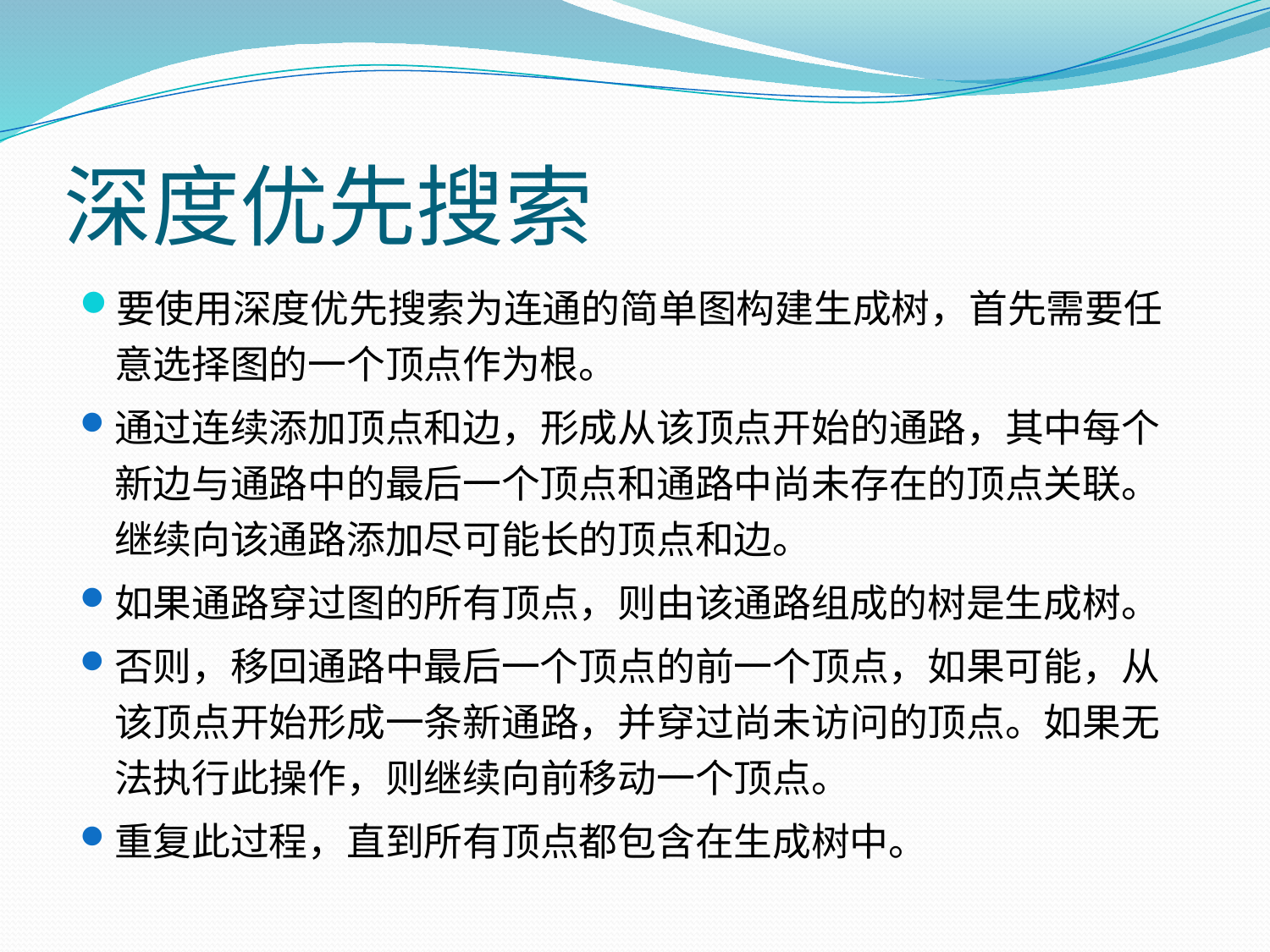

# 深度优先搜索
要使用深度优先搜索为连通的简单图构建生成树，首先需要任意选择图的一个顶点作为根。
通过连续添加顶点和边，形成从该顶点开始的通路，其中每个新边与通路中的最后一个顶点和通路中尚未存在的顶点关联。继续向该通路添加尽可能长的顶点和边。
如果通路穿过图的所有顶点，则由该通路组成的树是生成树。
否则，移回通路中最后一个顶点的前一个顶点，如果可能，从该顶点开始形成一条新通路，并穿过尚未访问的顶点。如果无法执行此操作，则继续向前移动一个顶点。
重复此过程，直到所有顶点都包含在生成树中。